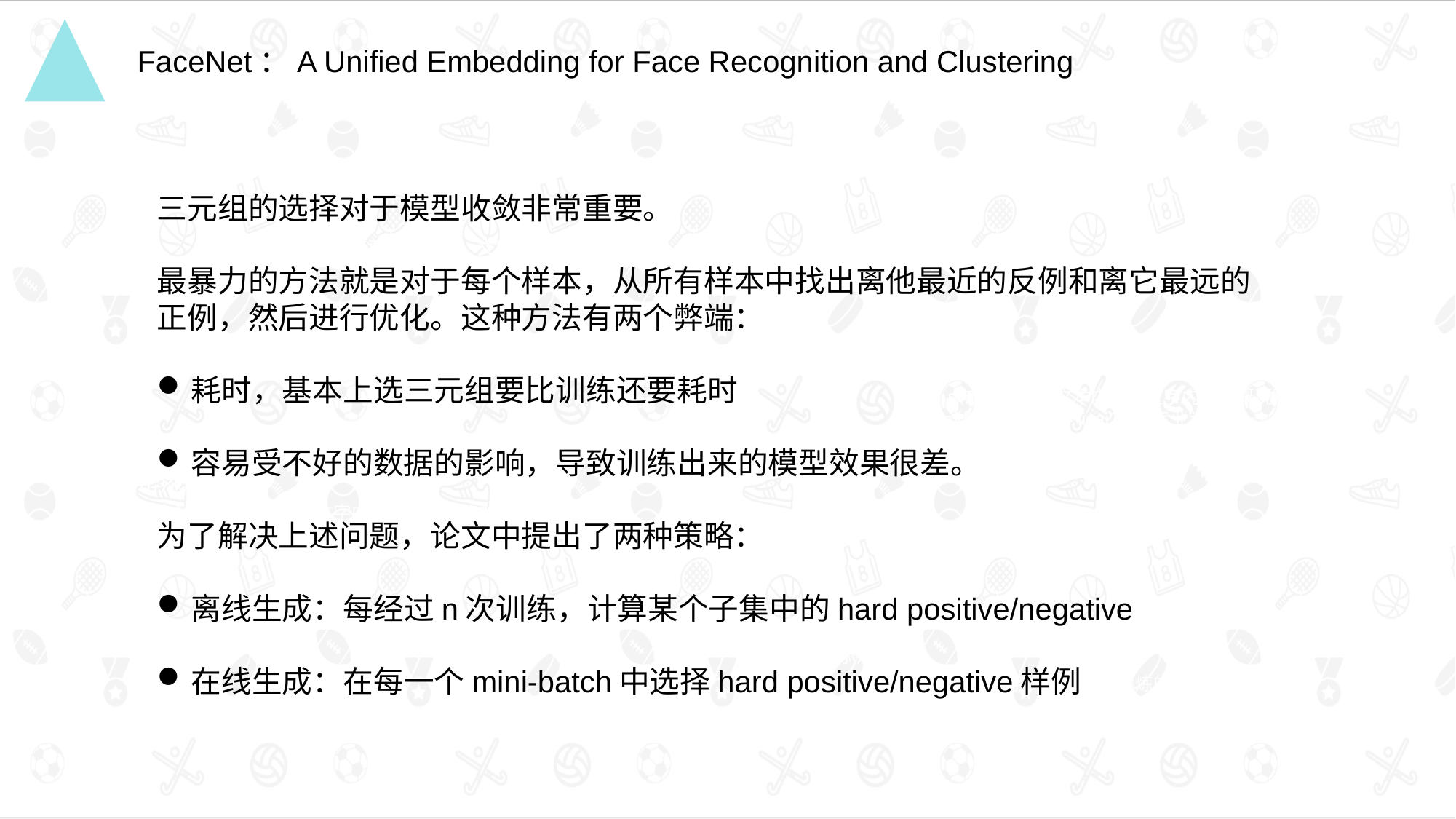

FaceNet：A Unified Embedding for Face Recognition and Clustering
三元组的选择对于模型收敛非常重要。

最暴力的方法就是对于每个样本，从所有样本中找出离他最近的反例和离它最远的正例，然后进行优化。这种方法有两个弊端：

耗时，基本上选三元组要比训练还要耗时

容易受不好的数据的影响，导致训练出来的模型效果很差。

为了解决上述问题，论文中提出了两种策略：

离线生成：每经过n次训练，计算某个子集中的hard positive/negative

在线生成：在每一个mini-batch中选择hard positive/negative样例
点击输入简要文本内容，文字内容需概况精炼的说明
点击添加文本
点击输入简要文本内容，文字内容需概况精炼的说明该分项内容licai2011专业设计……
点击添加文本
点击输入简要文本内容，文字内容需概况精炼的说明该分项内容licai2011专业设计……
点击添加文本
点击输入简要文本内容，文字内容需概况精炼的说明该分项内容licai2011专业设计……